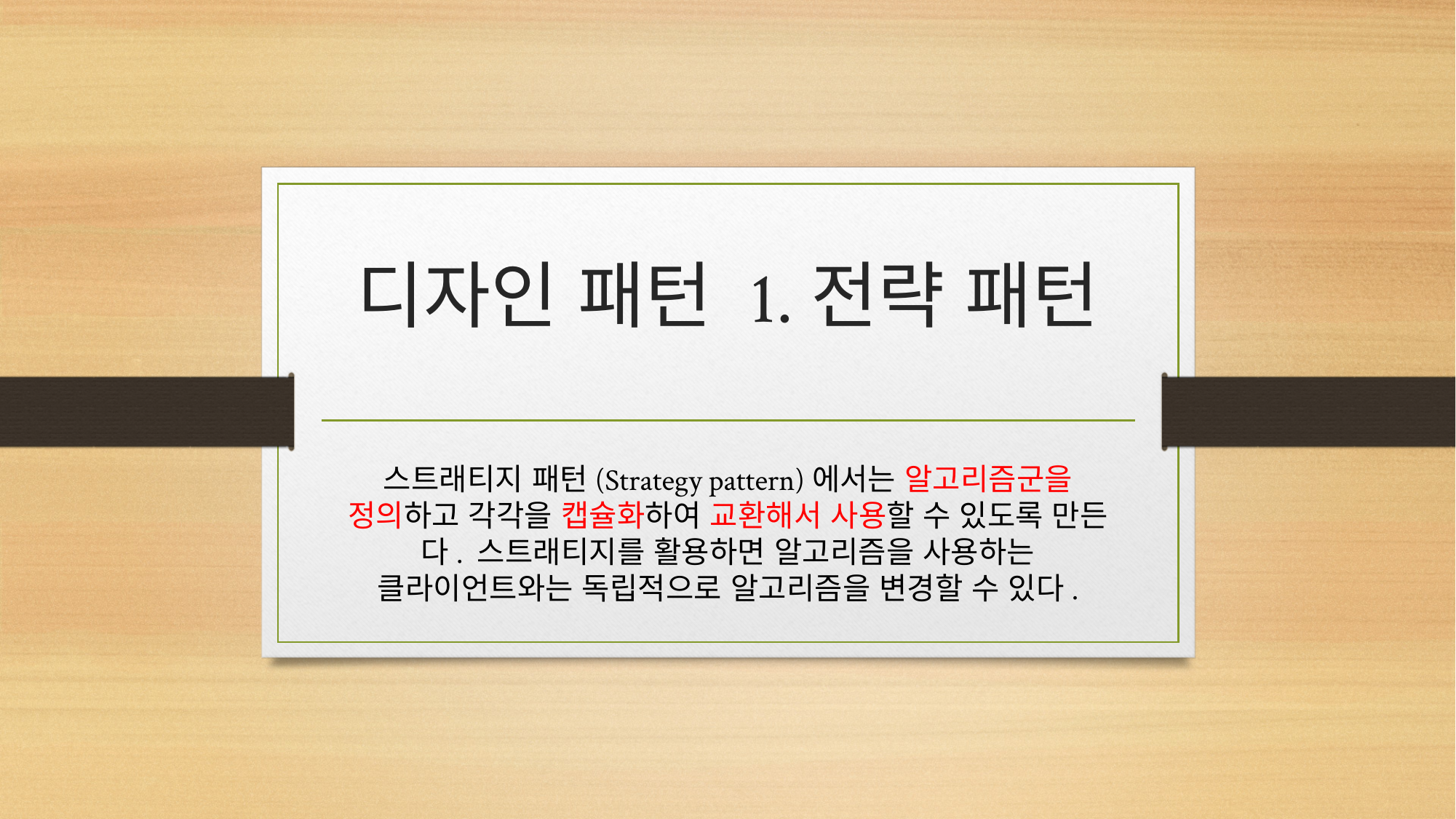

# 디자인 패턴 1.전략 패턴
스트래티지 패턴(Strategy pattern)에서는 알고리즘군을 정의하고 각각을 캡슐화하여 교환해서 사용할 수 있도록 만든다. 스트래티지를 활용하면 알고리즘을 사용하는 클라이언트와는 독립적으로 알고리즘을 변경할 수 있다.